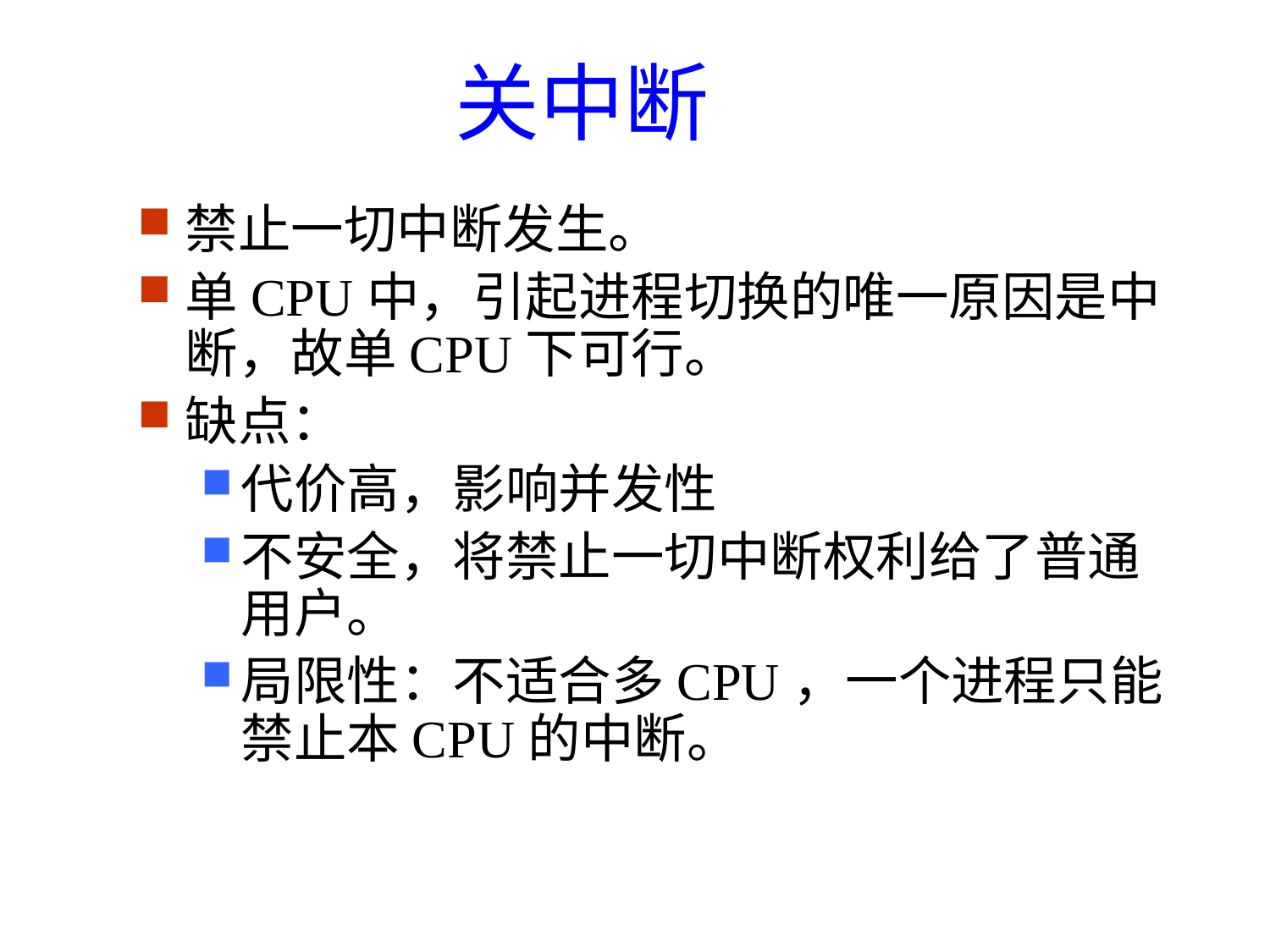

关中断
禁止一切中断发生。
单CPU中，引起进程切换的唯一原因是中断，故单CPU下可行。
缺点：
代价高，影响并发性
不安全，将禁止一切中断权利给了普通用户。
局限性：不适合多CPU，一个进程只能禁止本CPU的中断。